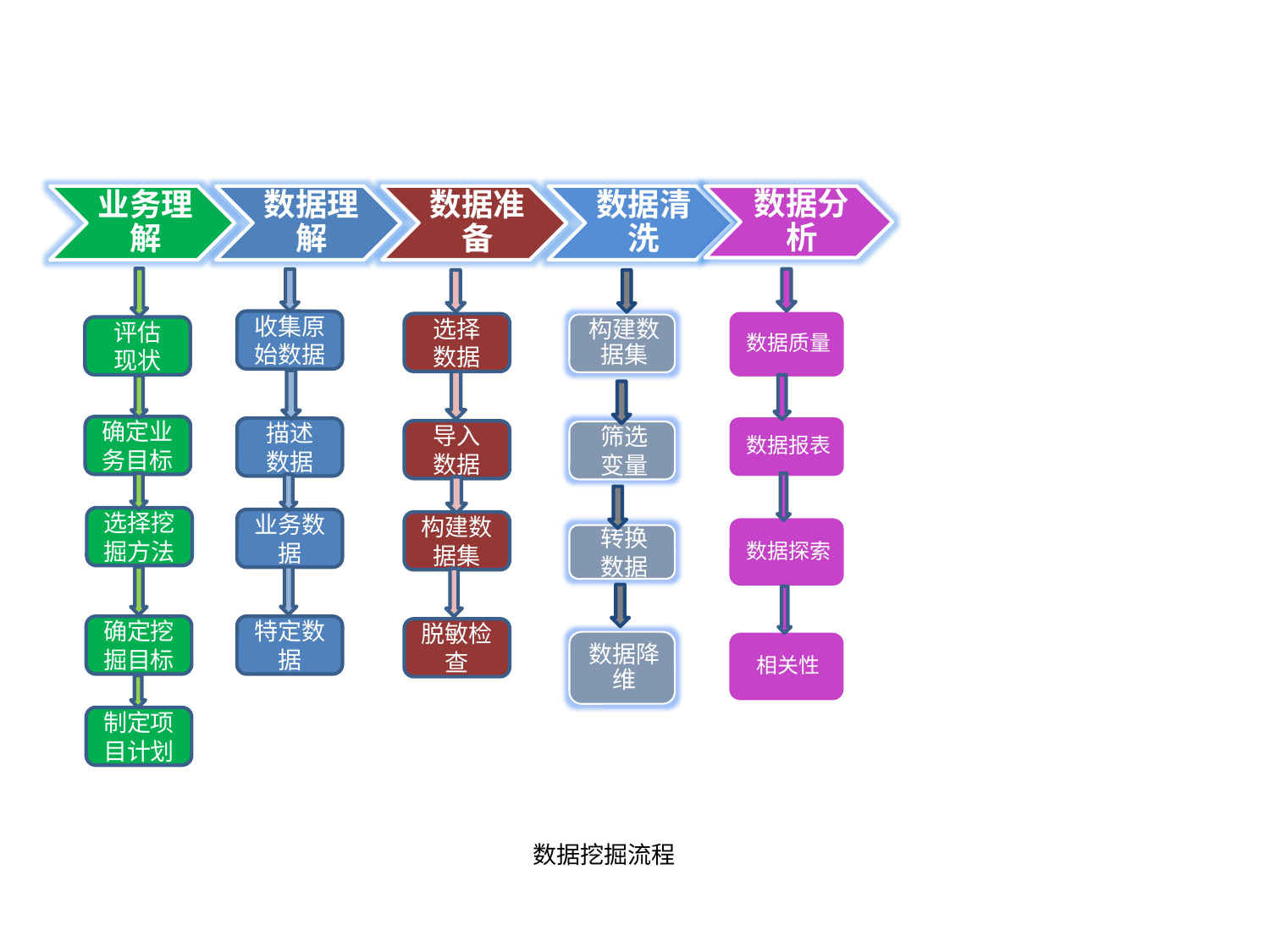

业务理解
数据理解
数据准备
数据清洗

数据分析

收集原始数据
数据质量
选择
数据
构建数据集
评估
现状

数据报表
确定业务目标
描述
数据
导入
数据
筛选
变量

选择挖掘方法
业务数据
构建数据集
数据探索
转换
数据

确定挖掘目标
特定数据
脱敏检查
数据降维
相关性

制定项目计划
数据挖掘流程